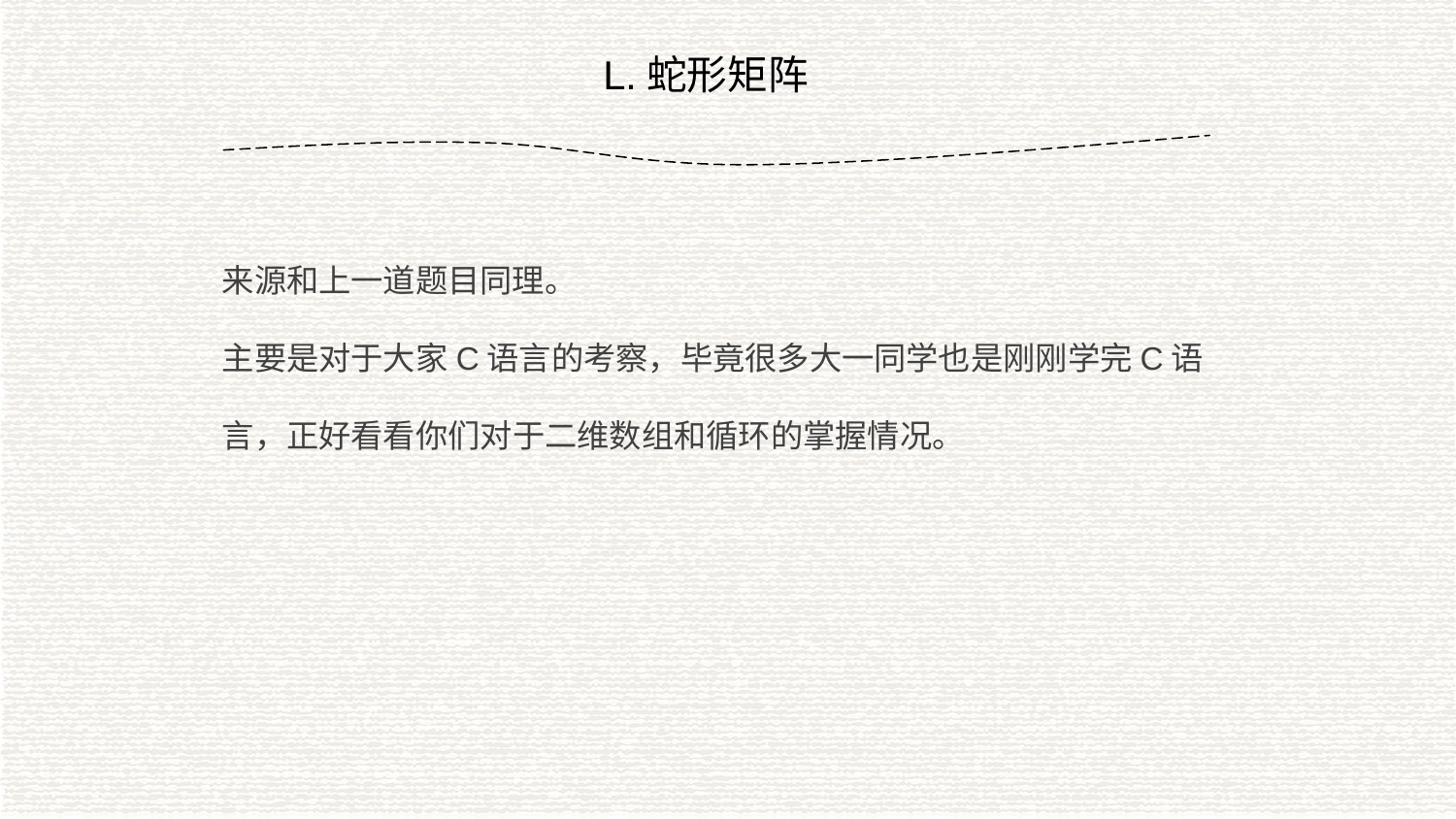

L.蛇形矩阵

来源和上一道题目同理。
主要是对于大家C语言的考察，毕竟很多大一同学也是刚刚学完C语言，正好看看你们对于二维数组和循环的掌握情况。